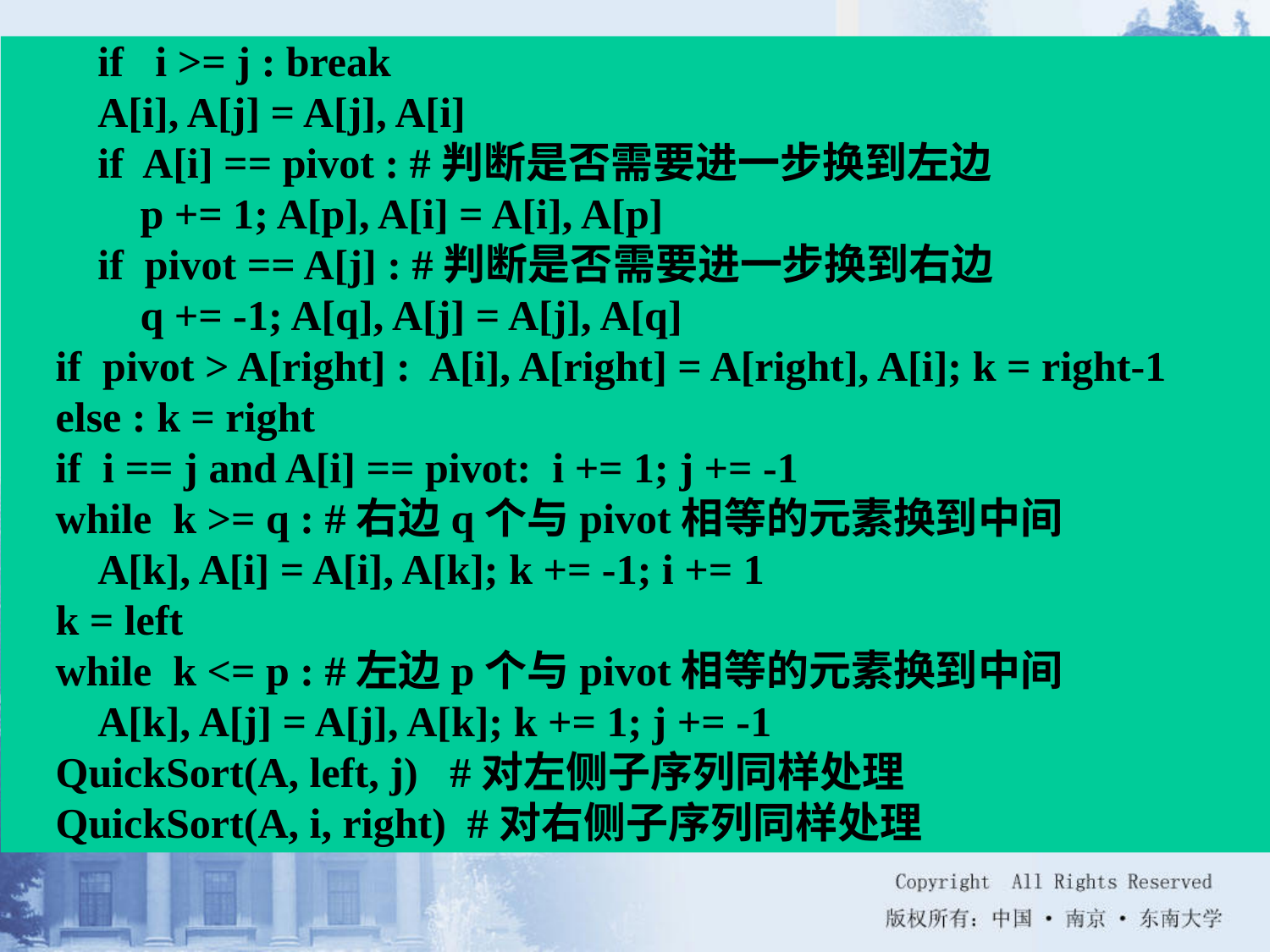

if   i >= j : break
        A[i], A[j] = A[j], A[i]
        if  A[i] == pivot : #判断是否需要进一步换到左边
            p += 1; A[p], A[i] = A[i], A[p]
        if  pivot == A[j] : #判断是否需要进一步换到右边
            q += -1; A[q], A[j] = A[j], A[q]
    if  pivot > A[right] :  A[i], A[right] = A[right], A[i]; k = right-1
    else : k = right
    if  i == j and A[i] == pivot:  i += 1; j += -1
    while  k >= q : #右边q个与pivot相等的元素换到中间
        A[k], A[i] = A[i], A[k]; k += -1; i += 1
    k = left
    while  k <= p : #左边p个与pivot相等的元素换到中间
        A[k], A[j] = A[j], A[k]; k += 1; j += -1
    QuickSort(A, left, j)   #对左侧子序列同样处理
    QuickSort(A, i, right)  #对右侧子序列同样处理